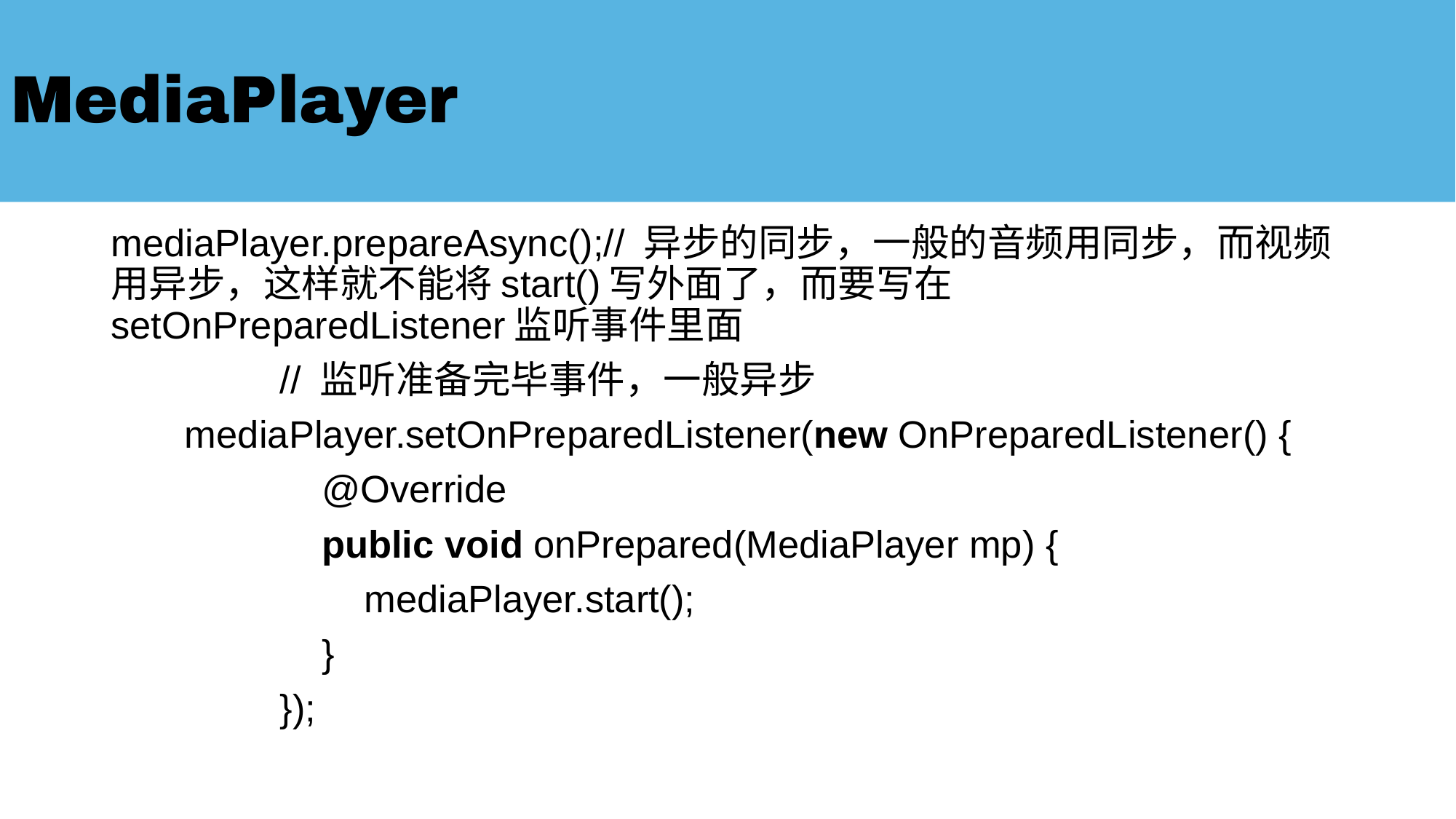

# MediaPlayer
mediaPlayer.prepareAsync();// 异步的同步，一般的音频用同步，而视频用异步，这样就不能将start()写外面了，而要写在setOnPreparedListener监听事件里面
                // 监听准备完毕事件，一般异步
       mediaPlayer.setOnPreparedListener(new OnPreparedListener() {
                    @Override
                    public void onPrepared(MediaPlayer mp) {
                        mediaPlayer.start();
                    }
                });